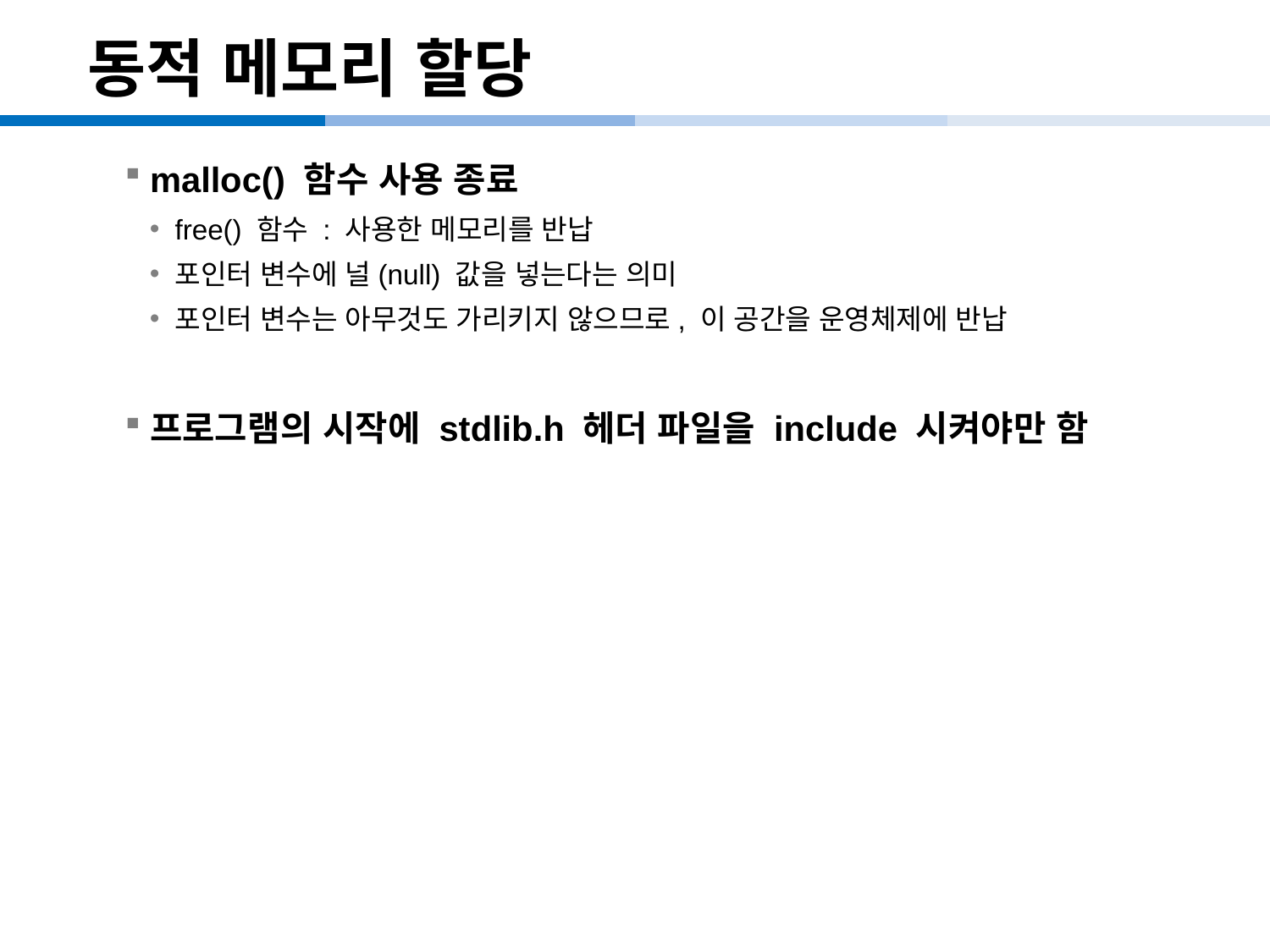

# 동적 메모리 할당
malloc() 함수 사용 종료
free() 함수 : 사용한 메모리를 반납
포인터 변수에 널(null) 값을 넣는다는 의미
포인터 변수는 아무것도 가리키지 않으므로, 이 공간을 운영체제에 반납

프로그램의 시작에 stdlib.h 헤더 파일을 include 시켜야만 함